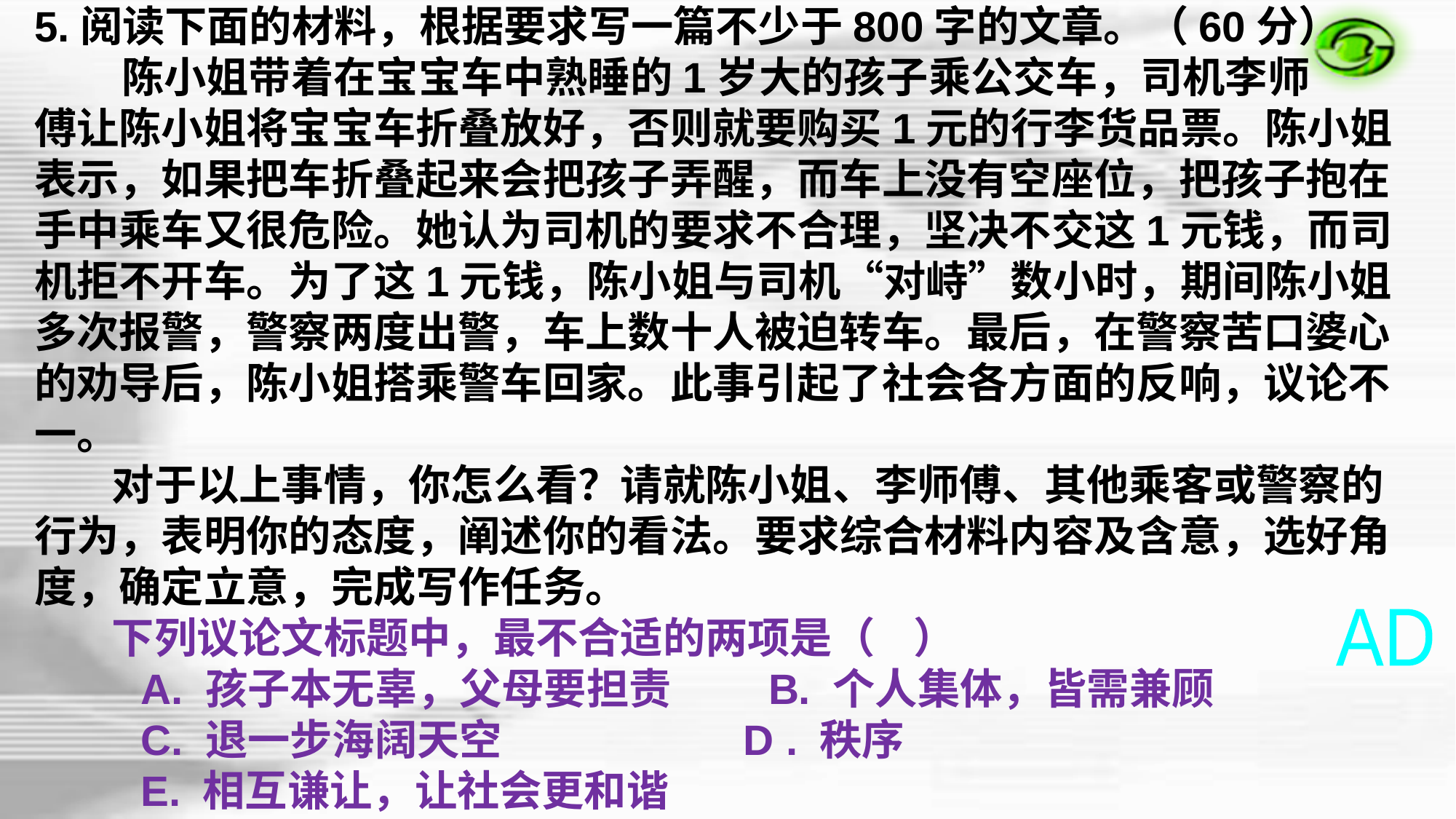

5.阅读下面的材料，根据要求写一篇不少于800字的文章。（60分）
        陈小姐带着在宝宝车中熟睡的1岁大的孩子乘公交车，司机李师
傅让陈小姐将宝宝车折叠放好，否则就要购买1元的行李货品票。陈小姐表示，如果把车折叠起来会把孩子弄醒，而车上没有空座位，把孩子抱在手中乘车又很危险。她认为司机的要求不合理，坚决不交这1元钱，而司机拒不开车。为了这1元钱，陈小姐与司机“对峙”数小时，期间陈小姐多次报警，警察两度出警，车上数十人被迫转车。最后，在警察苦口婆心的劝导后，陈小姐搭乘警车回家。此事引起了社会各方面的反响，议论不一。
       对于以上事情，你怎么看？请就陈小姐、李师傅、其他乘客或警察的行为，表明你的态度，阐述你的看法。要求综合材料内容及含意，选好角度，确定立意，完成写作任务。
       下列议论文标题中，最不合适的两项是（    ）
         A. 孩子本无辜，父母要担责         B. 个人集体，皆需兼顾
         C. 退一步海阔天空                        D . 秩序
         E. 相互谦让，让社会更和谐
AD